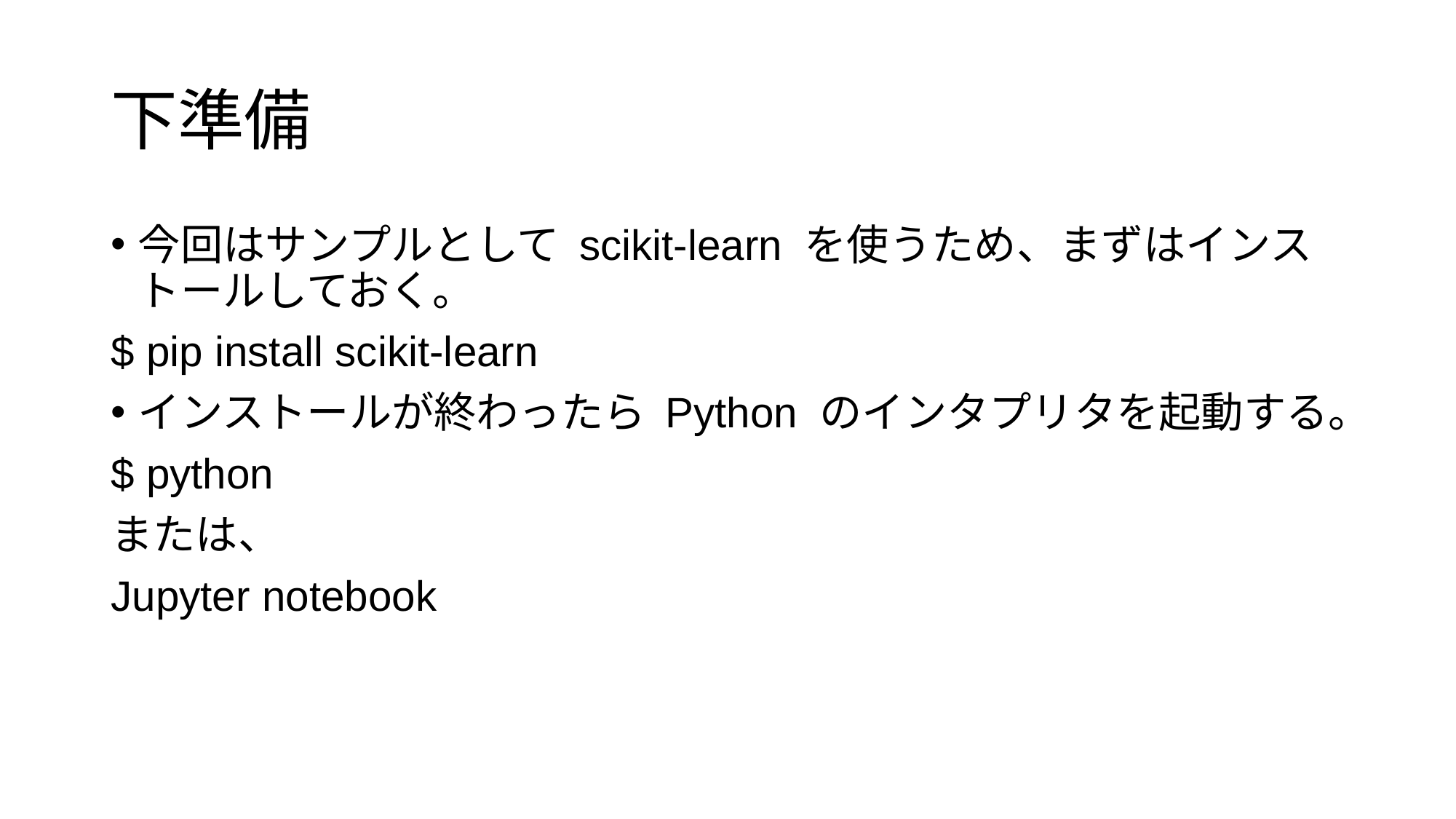

# 下準備
今回はサンプルとして scikit-learn を使うため、まずはインストールしておく。
$ pip install scikit-learn
インストールが終わったら Python のインタプリタを起動する。
$ python
または、
Jupyter notebook